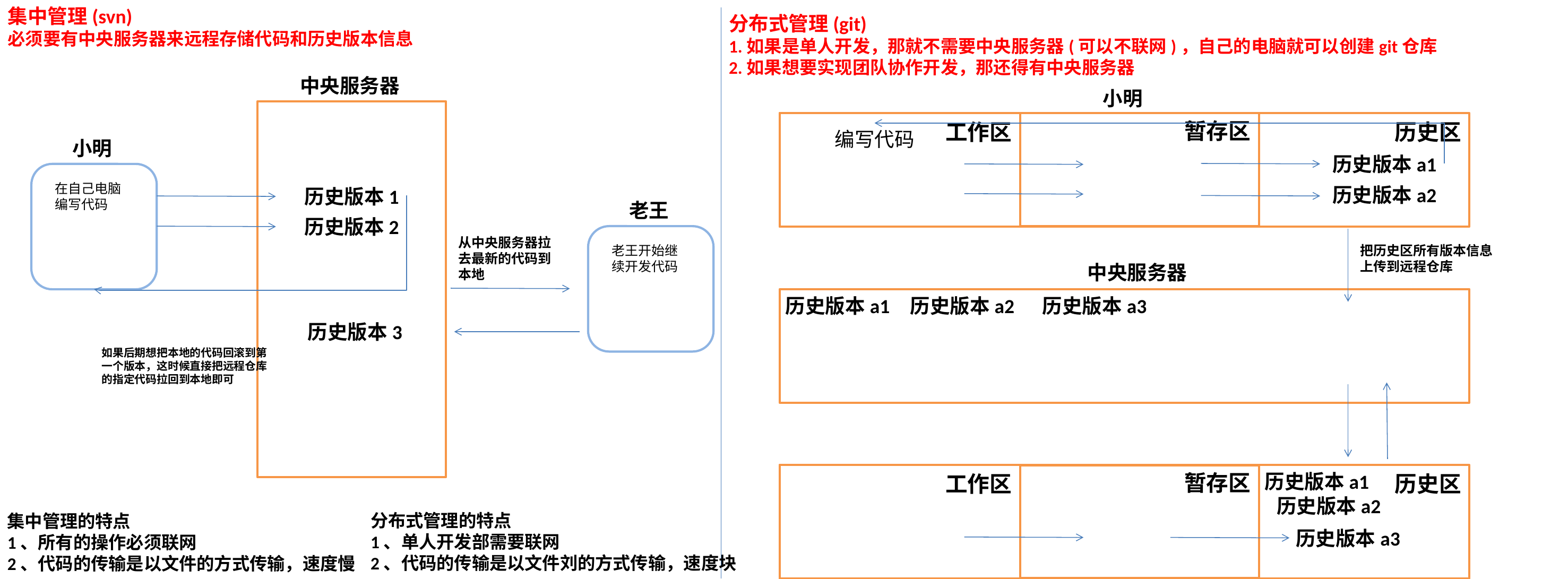

集中管理(svn)
必须要有中央服务器来远程存储代码和历史版本信息
分布式管理(git)
1.如果是单人开发，那就不需要中央服务器(可以不联网)，自己的电脑就可以创建git仓库
2.如果想要实现团队协作开发，那还得有中央服务器
中央服务器
小明

暂存区

工作区
历史区
编写代码
小明
历史版本a1

在自己电脑编写代码
历史版本a2
历史版本1
老王
历史版本2

从中央服务器拉去最新的代码到本地
老王开始继续开发代码
把历史区所有版本信息上传到远程仓库
中央服务器

历史版本a1
历史版本a2
历史版本a3
历史版本3
如果后期想把本地的代码回滚到第一个版本，这时候直接把远程仓库的指定代码拉回到本地即可

暂存区
历史版本a1

工作区
历史区
历史版本a2
分布式管理的特点
1、单人开发部需要联网
2、代码的传输是以文件刘的方式传输，速度块
集中管理的特点
1、所有的操作必须联网
2、代码的传输是以文件的方式传输，速度慢
历史版本a3